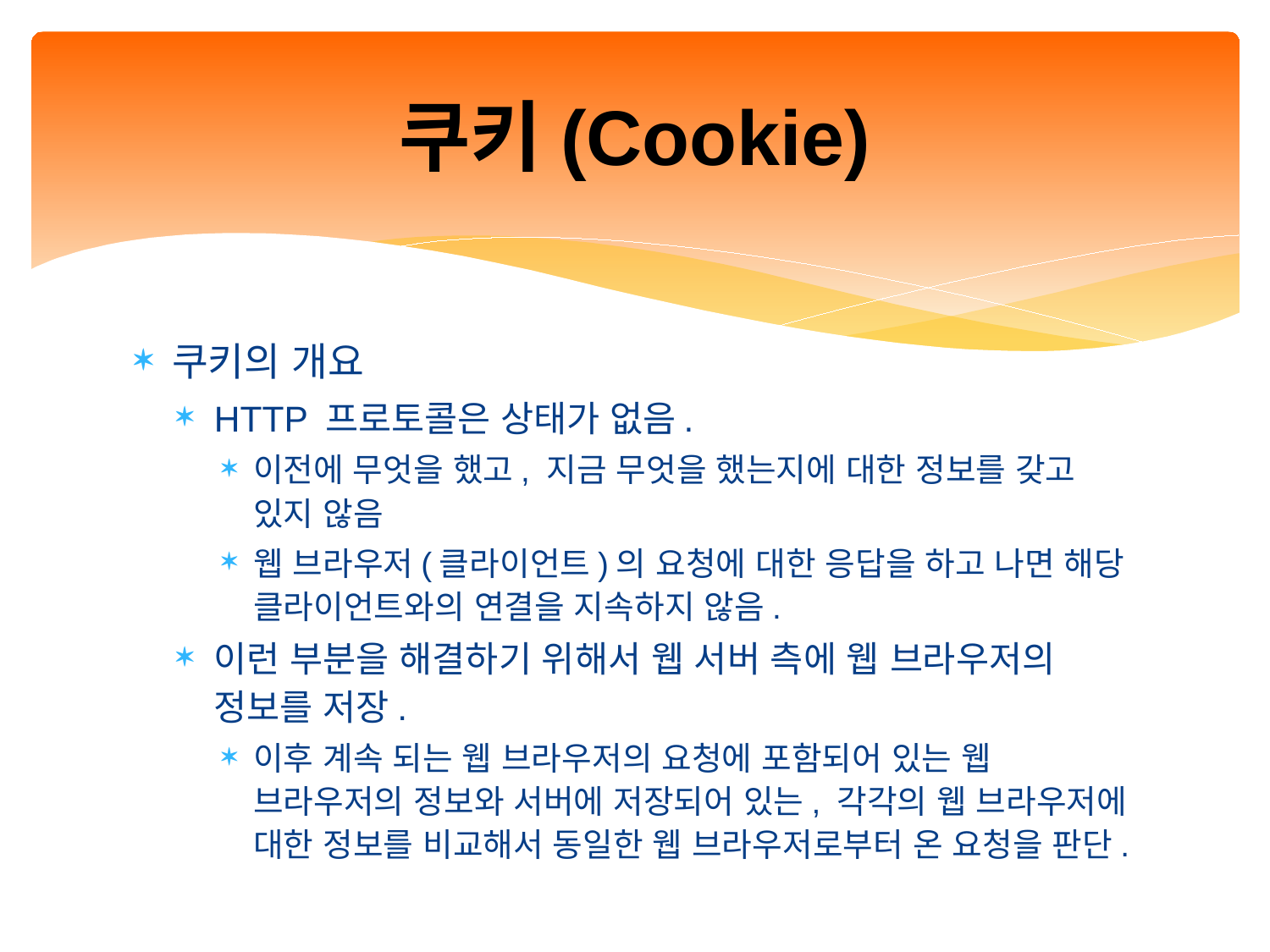

# 쿠키(Cookie)
쿠키의 개요
HTTP 프로토콜은 상태가 없음.
이전에 무엇을 했고, 지금 무엇을 했는지에 대한 정보를 갖고 있지 않음
웹 브라우저(클라이언트)의 요청에 대한 응답을 하고 나면 해당 클라이언트와의 연결을 지속하지 않음.
이런 부분을 해결하기 위해서 웹 서버 측에 웹 브라우저의 정보를 저장.
이후 계속 되는 웹 브라우저의 요청에 포함되어 있는 웹 브라우저의 정보와 서버에 저장되어 있는, 각각의 웹 브라우저에 대한 정보를 비교해서 동일한 웹 브라우저로부터 온 요청을 판단.